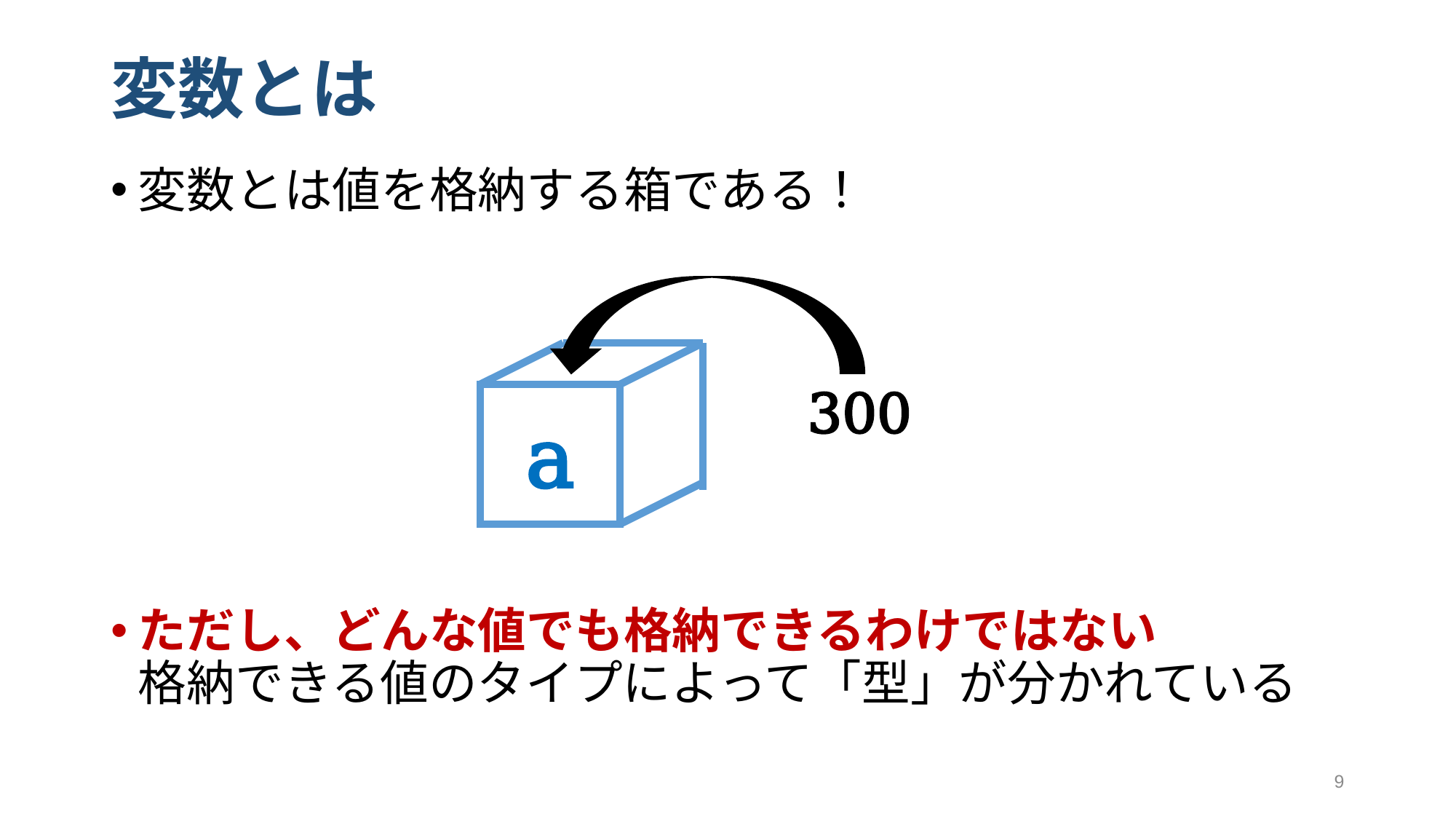

# 変数とは
変数とは値を格納する箱である！
ただし、どんな値でも格納できるわけではない
格納できる値のタイプによって「型」が分かれている

300
a
9